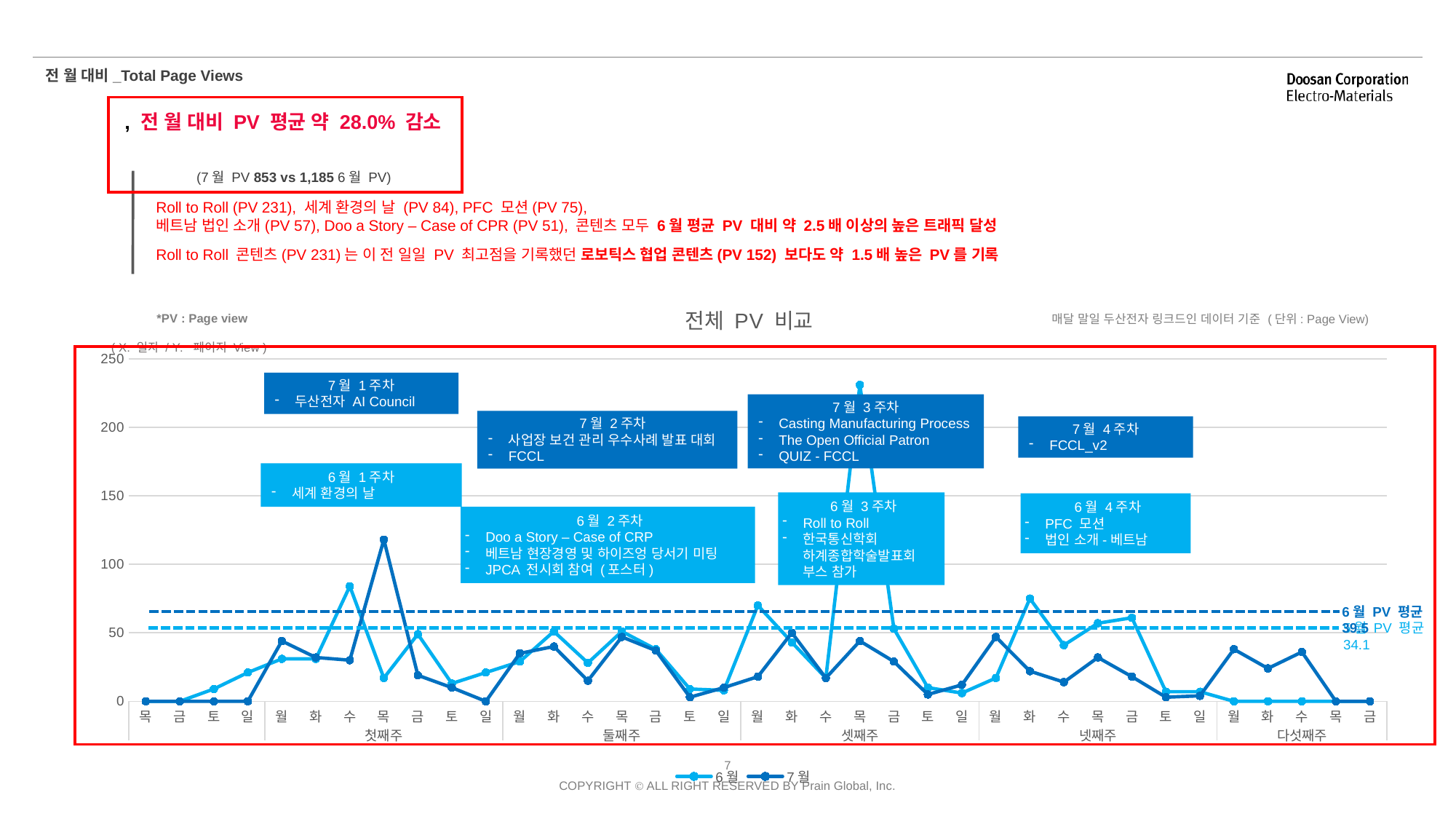

전 월 대비_Total Page Views

, 전 월 대비 PV 평균 약 28.0% 감소

(7월 PV 853 vs 1,185 6월 PV)
Roll to Roll (PV 231), 세계 환경의 날 (PV 84), PFC 모션(PV 75),
베트남 법인 소개(PV 57), Doo a Story – Case of CPR (PV 51), 콘텐츠 모두 6월 평균 PV 대비 약 2.5배 이상의 높은 트래픽 달성
Roll to Roll 콘텐츠(PV 231)는 이 전 일일 PV 최고점을 기록했던 로보틱스 협업 콘텐츠(PV 152) 보다도 약 1.5배 높은 PV를 기록

### Chart:  전체 PV 비교

| Category | 6월 | 7월 |
|---|---|---|
| 목 | None | None |
| 금 | None | None |
| 토 | 9.0 | None |
| 일 | 21.0 | None |
| 월 | 31.0 | 44.0 |
| 화 | 31.0 | 32.0 |
| 수 | 84.0 | 30.0 |
| 목 | 17.0 | 118.0 |
| 금 | 49.0 | 19.0 |
| 토 | 13.0 | 10.0 |
| 일 | 21.0 | 0.0 |
| 월 | 29.0 | 35.0 |
| 화 | 51.0 | 40.0 |
| 수 | 28.0 | 15.0 |
| 목 | 51.0 | 47.0 |
| 금 | 38.0 | 37.0 |
| 토 | 9.0 | 3.0 |
| 일 | 8.0 | 10.0 |
| 월 | 70.0 | 18.0 |
| 화 | 43.0 | 50.0 |
| 수 | 17.0 | 17.0 |
| 목 | 231.0 | 44.0 |
| 금 | 53.0 | 29.0 |
| 토 | 10.0 | 5.0 |
| 일 | 6.0 | 12.0 |
| 월 | 17.0 | 47.0 |
| 화 | 75.0 | 22.0 |
| 수 | 41.0 | 14.0 |
| 목 | 57.0 | 32.0 |
| 금 | 61.0 | 18.0 |
| 토 | 7.0 | 3.0 |
| 일 | 7.0 | 4.0 |
| 월 | None | 38.0 |
| 화 | None | 24.0 |
| 수 | None | 36.0 |
| 목 | None | None |
| 금 | None | None |
*PV : Page view
(단위: Page View)
매달 말일 두산전자 링크드인 데이터 기준
( X: 일자 / Y:  페이지 View )

7월 1주차
두산전자 AI Council
7월 3주차
Casting Manufacturing Process
The Open Official Patron
QUIZ - FCCL
7월 2주차
사업장 보건 관리 우수사례 발표 대회
FCCL
7월 4주차
FCCL_v2
6월 1주차
세계 환경의 날
6월 3주차
Roll to Roll
한국통신학회 하계종합학술발표회 부스 참가
6월 4주차
PFC 모션
법인 소개-베트남
6월 2주차
Doo a Story – Case of CRP
베트남 현장경영 및 하이즈엉 당서기 미팅
JPCA 전시회 참여 (포스터)
6월 PV 평균 39.5
5월 PV 평균 34.1